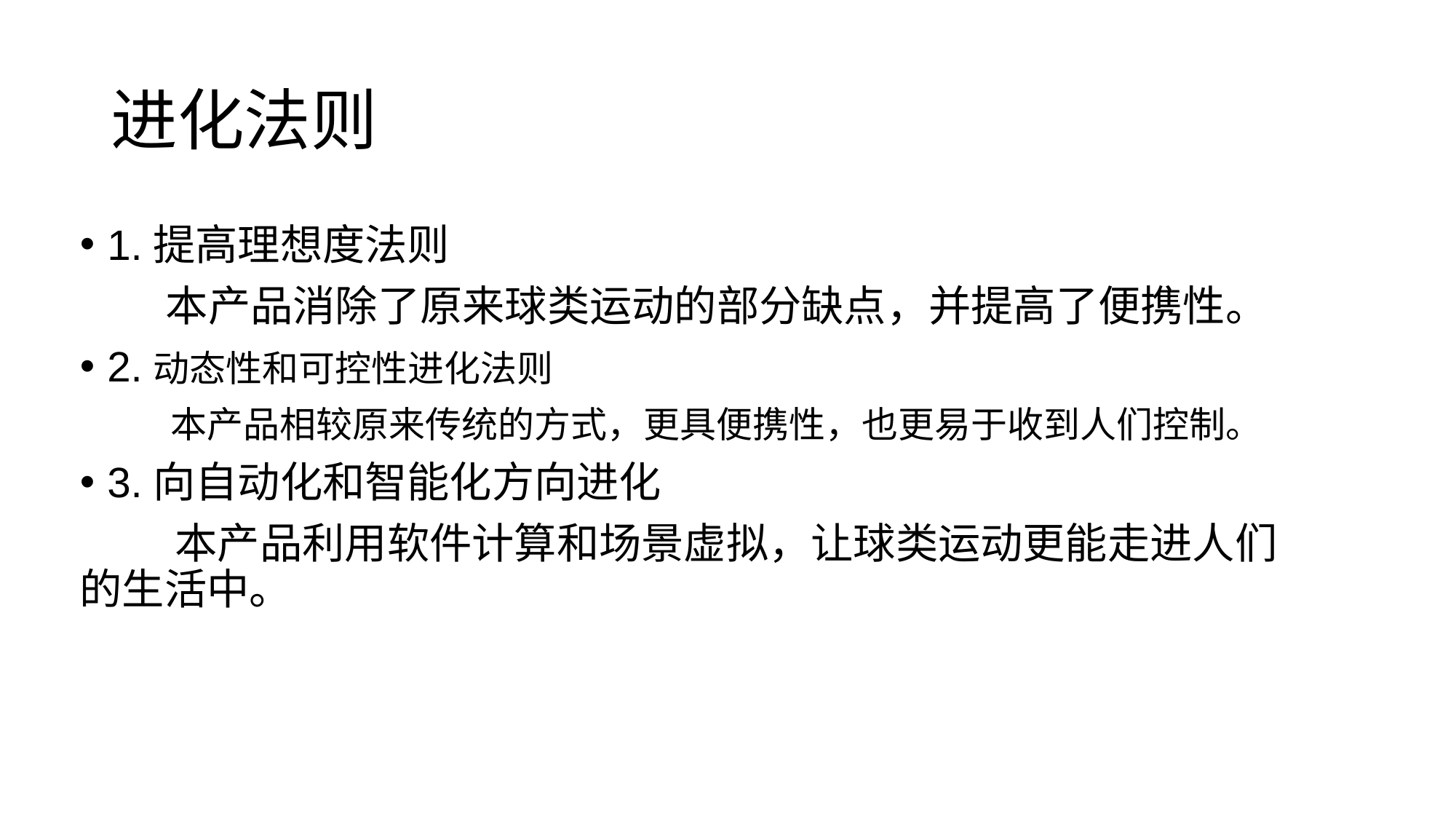

# 进化法则
1.提高理想度法则
        本产品消除了原来球类运动的部分缺点，并提高了便携性。
2.动态性和可控性进化法则
          本产品相较原来传统的方式，更具便携性，也更易于收到人们控制。
3.向自动化和智能化方向进化
         本产品利用软件计算和场景虚拟，让球类运动更能走进人们的生活中。